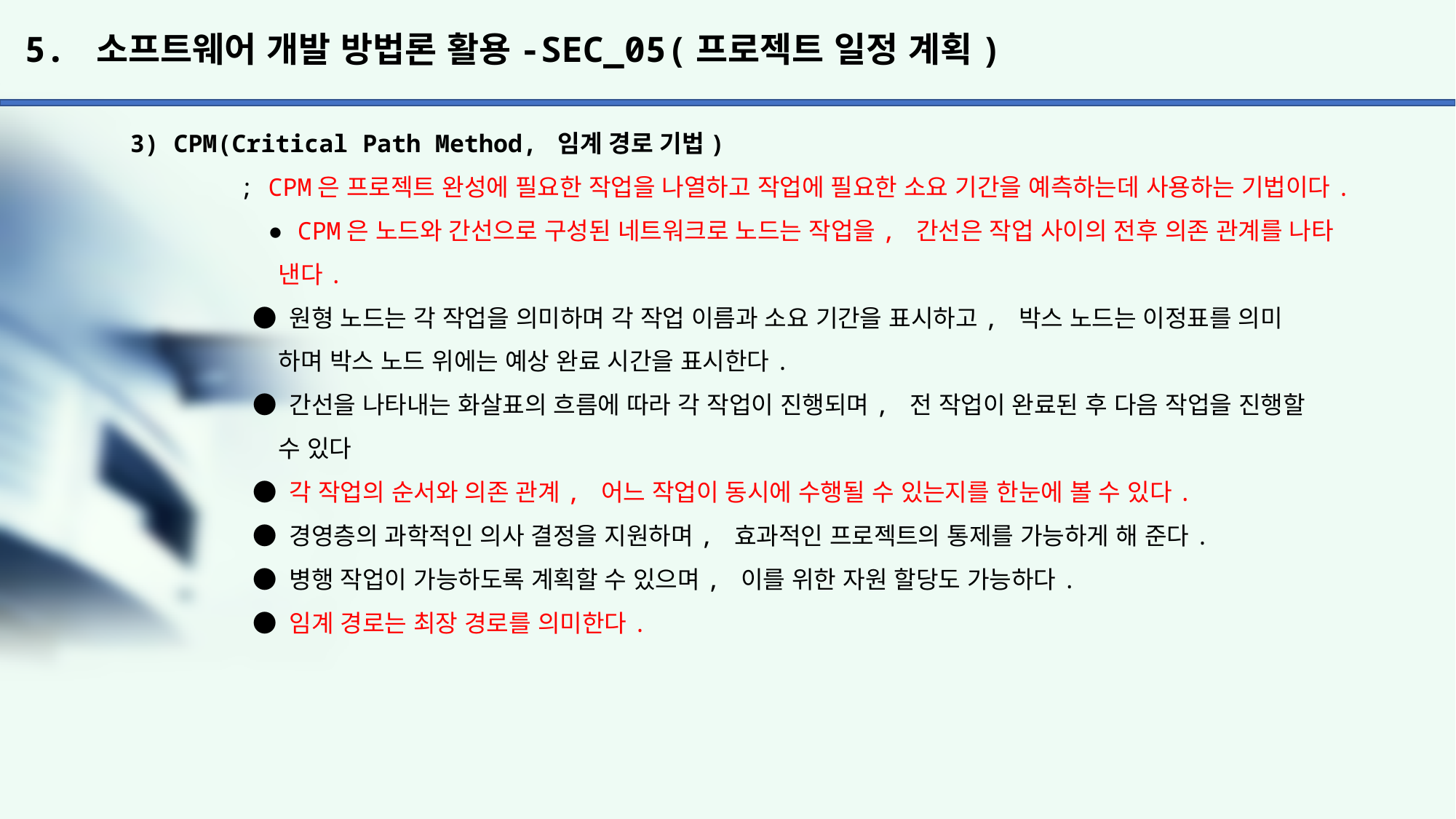

# 5. 소프트웨어 개발 방법론 활용-SEC_05(프로젝트 일정 계획)
3) CPM(Critical Path Method, 임계 경로 기법)
	; CPM은 프로젝트 완성에 필요한 작업을 나열하고 작업에 필요한 소요 기간을 예측하는데 사용하는 기법이다.
	  ● CPM은 노드와 간선으로 구성된 네트워크로 노드는 작업을, 간선은 작업 사이의 전후 의존 관계를 나타
	     낸다.
	  ● 원형 노드는 각 작업을 의미하며 각 작업 이름과 소요 기간을 표시하고, 박스 노드는 이정표를 의미
	     하며 박스 노드 위에는 예상 완료 시간을 표시한다.
	  ● 간선을 나타내는 화살표의 흐름에 따라 각 작업이 진행되며, 전 작업이 완료된 후 다음 작업을 진행할
	     수 있다
	  ● 각 작업의 순서와 의존 관계, 어느 작업이 동시에 수행될 수 있는지를 한눈에 볼 수 있다.
	  ● 경영층의 과학적인 의사 결정을 지원하며, 효과적인 프로젝트의 통제를 가능하게 해 준다.
	  ● 병행 작업이 가능하도록 계획할 수 있으며, 이를 위한 자원 할당도 가능하다.
	  ● 임계 경로는 최장 경로를 의미한다.